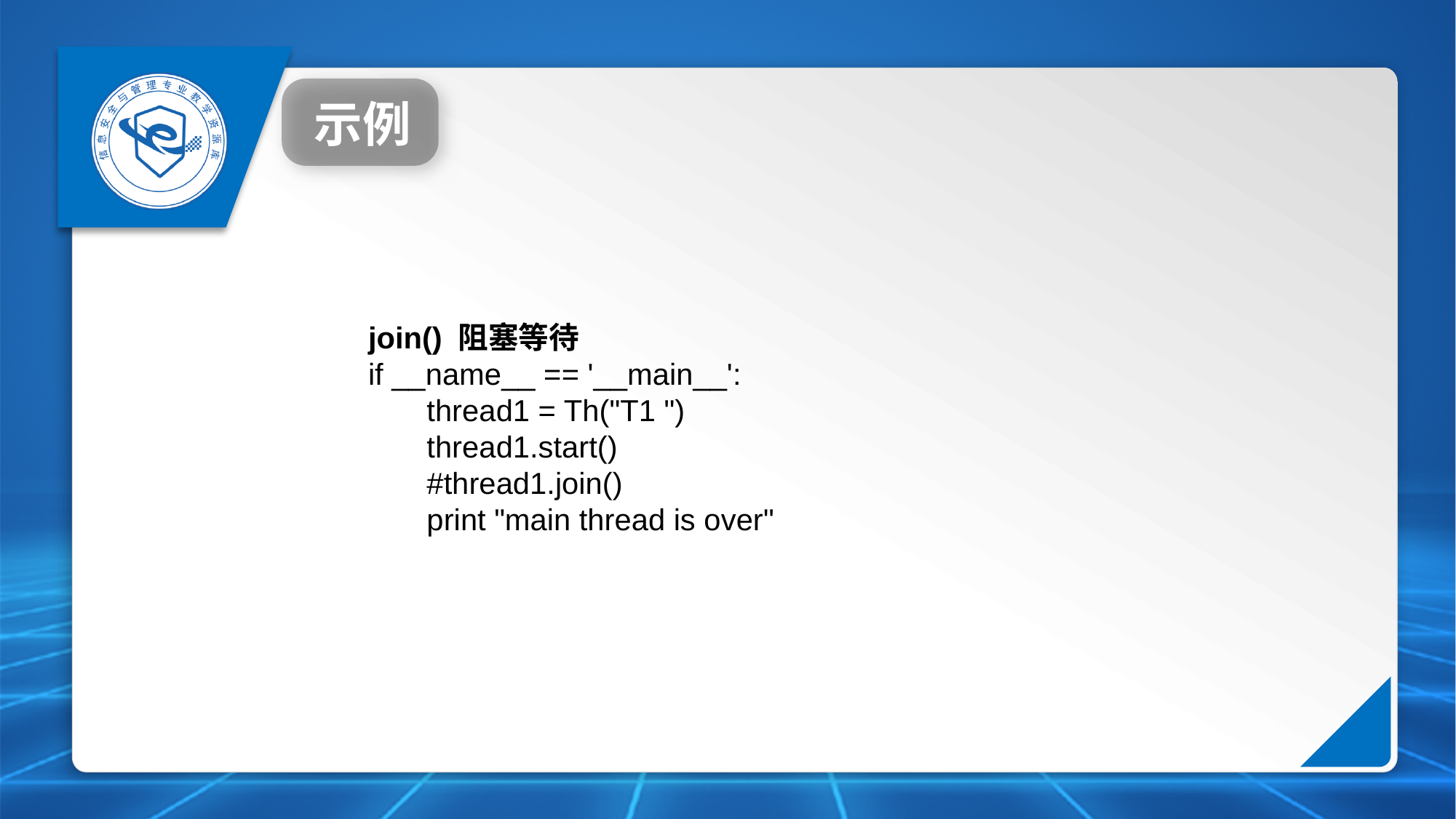

示例
join() 阻塞等待
if __name__ == '__main__':
       thread1 = Th("T1 ")
       thread1.start()
       #thread1.join()
       print "main thread is over"